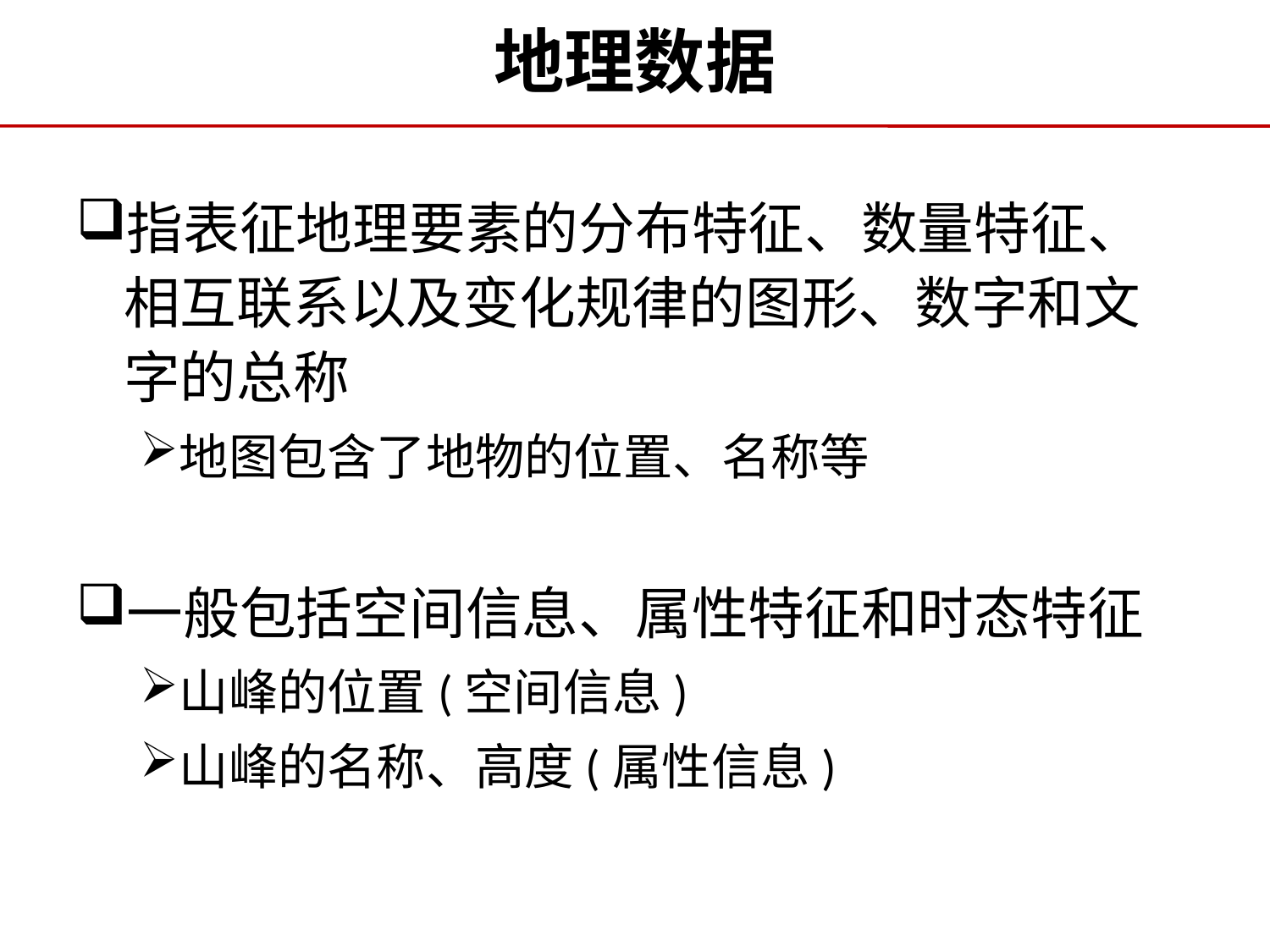

地理数据

指表征地理要素的分布特征、数量特征、相互联系以及变化规律的图形、数字和文字的总称
地图包含了地物的位置、名称等

一般包括空间信息、属性特征和时态特征
山峰的位置(空间信息)
山峰的名称、高度(属性信息)